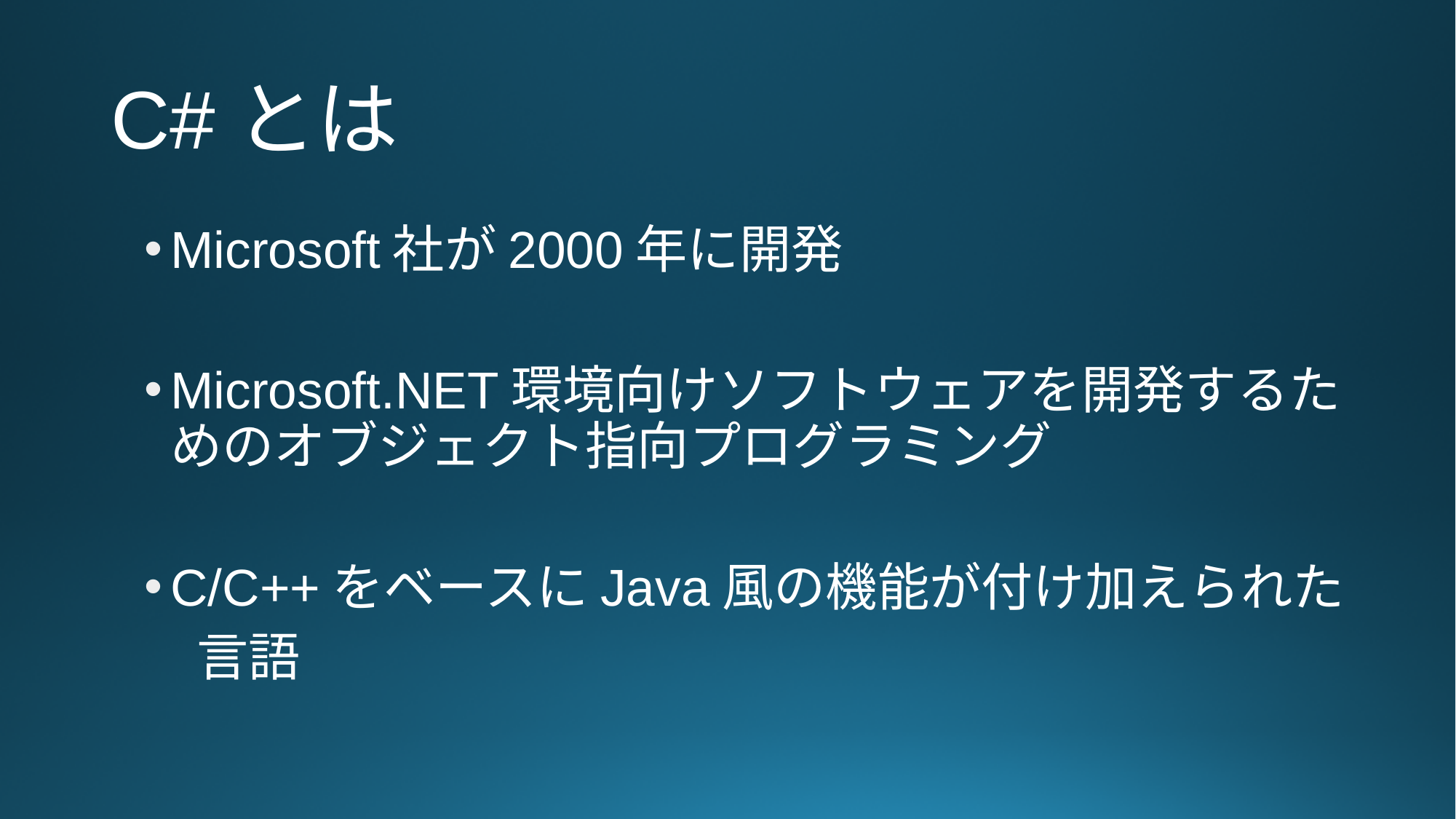

# C#とは
Microsoft社が2000年に開発

Microsoft.NET環境向けソフトウェアを開発するためのオブジェクト指向プログラミング

C/C++をベースにJava風の機能が付け加えられた
　言語